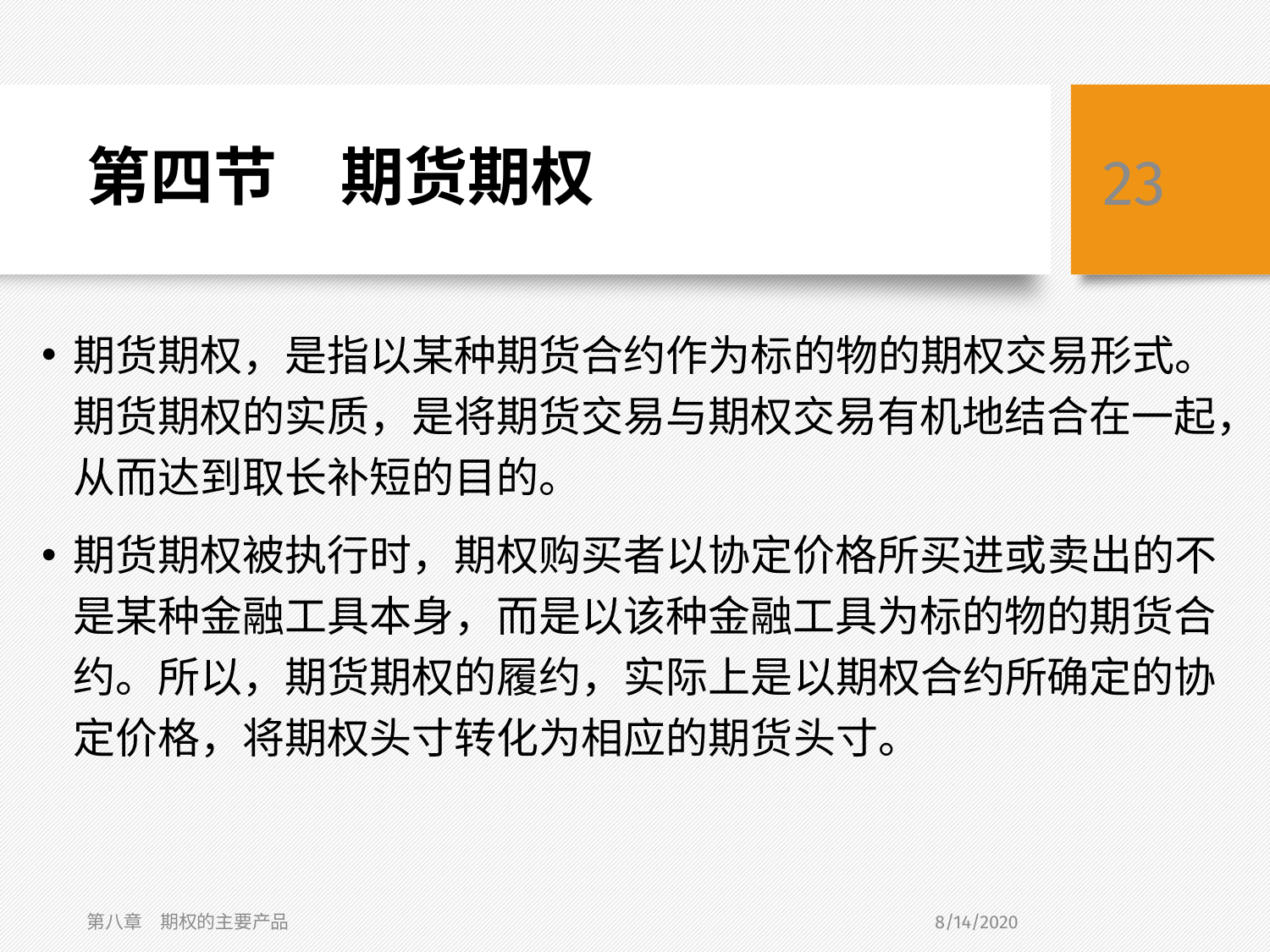

# 第四节　期货期权
23
期货期权，是指以某种期货合约作为标的物的期权交易形式。期货期权的实质，是将期货交易与期权交易有机地结合在一起，从而达到取长补短的目的。
期货期权被执行时，期权购买者以协定价格所买进或卖出的不是某种金融工具本身，而是以该种金融工具为标的物的期货合约。所以，期货期权的履约，实际上是以期权合约所确定的协定价格，将期权头寸转化为相应的期货头寸。
8/14/2020
第八章　期权的主要产品